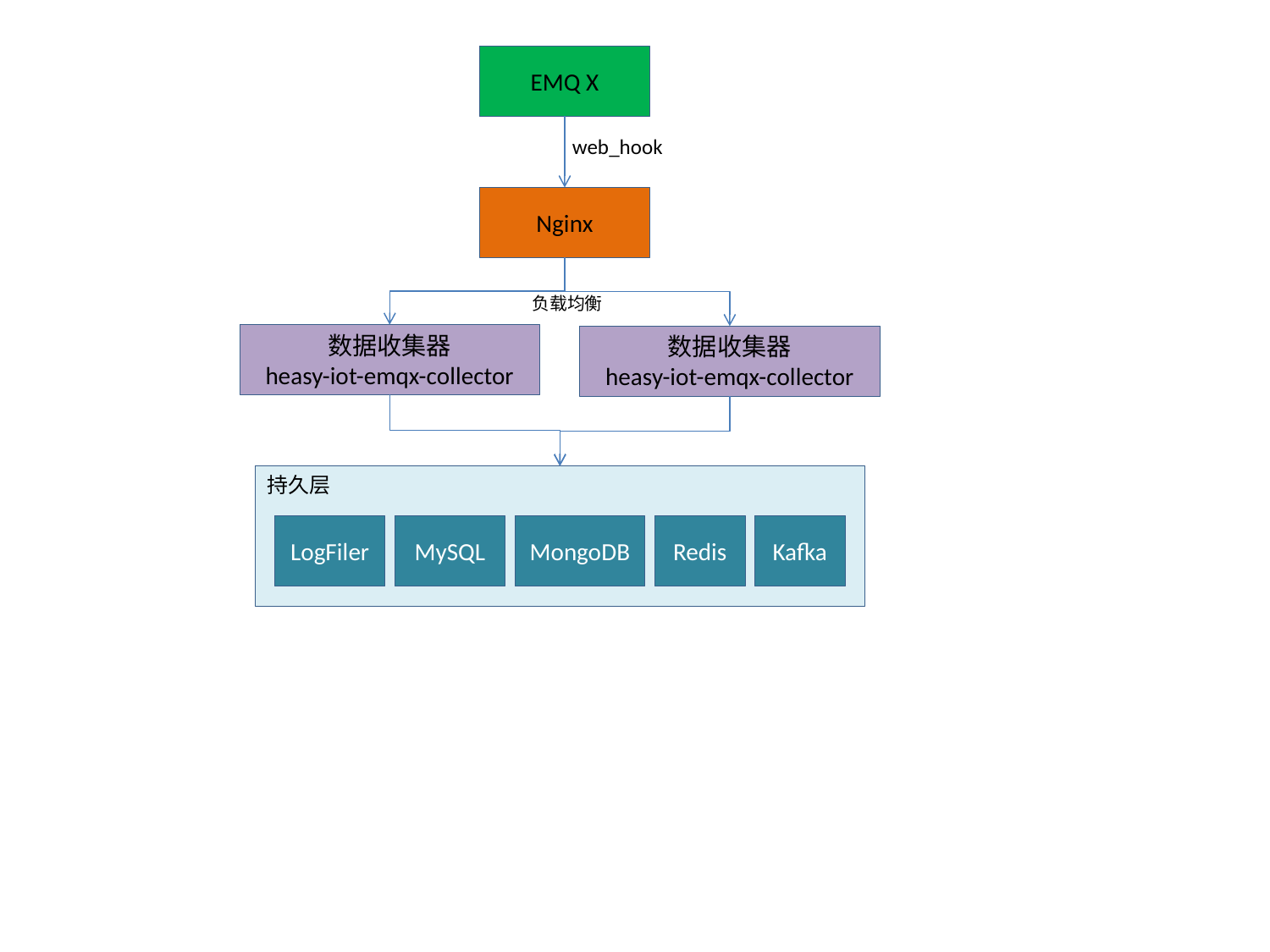

EMQ X
web_hook
Nginx
负载均衡
数据收集器
heasy-iot-emqx-collector
数据收集器
heasy-iot-emqx-collector
持久层
LogFiler
MySQL
MongoDB
Redis
Kafka